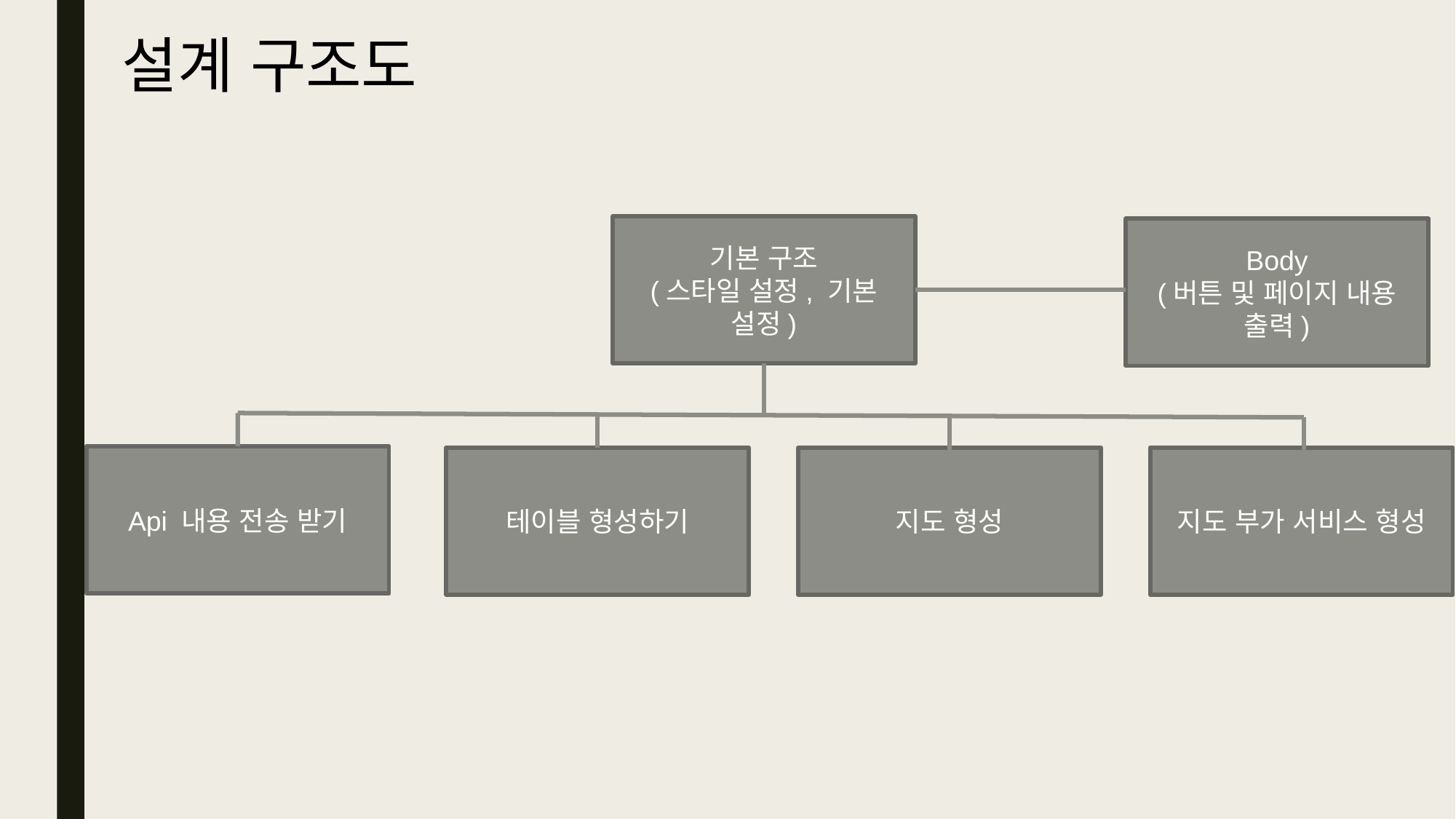

설계 구조도
기본 구조
(스타일 설정, 기본 설정)
Body
(버튼 및 페이지 내용 출력)
Api 내용 전송 받기
테이블 형성하기
지도 형성
지도 부가 서비스 형성